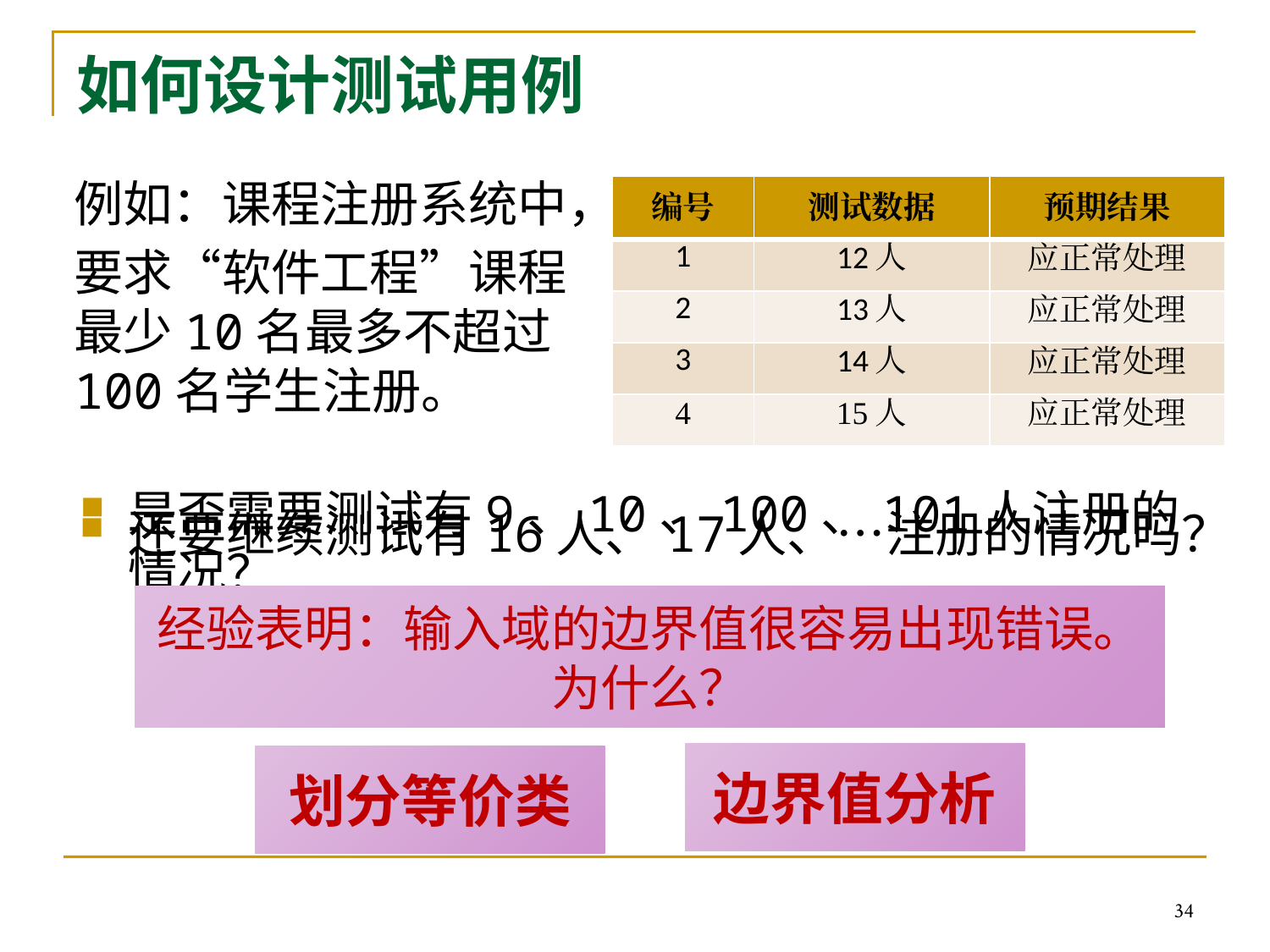

# 如何设计测试用例
例如：课程注册系统中，
要求“软件工程”课程最少10名最多不超过100名学生注册。
| 编号 | 测试数据 | 预期结果 |
| --- | --- | --- |
| 1 | 12人 | 应正常处理 |
| 2 | 13人 | 应正常处理 |
| 3 | 14人 | 应正常处理 |
| 4 | 15人 | 应正常处理 |
是否需要测试有9、10、100、101人注册的情况？
还要继续测试有16人、17人、…注册的情况吗？
直觉表明：具有相似输入、相同处理过程、相似输出的测试用例不必选择过多
经验表明：输入域的边界值很容易出现错误。
为什么？
边界值分析
划分等价类
34